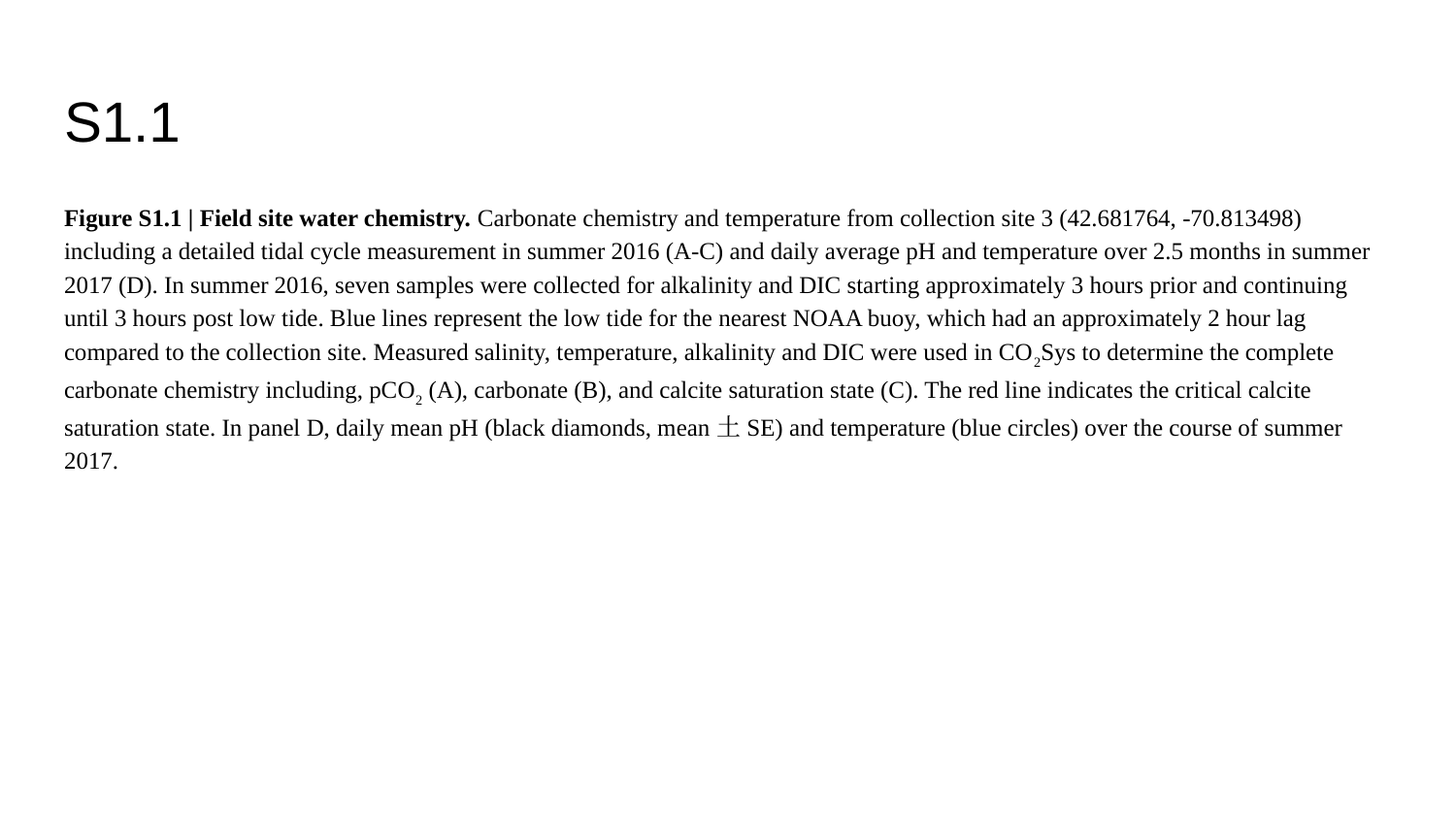

# S1.1
Figure S1.1 | Field site water chemistry. Carbonate chemistry and temperature from collection site 3 (42.681764, -70.813498) including a detailed tidal cycle measurement in summer 2016 (A-C) and daily average pH and temperature over 2.5 months in summer 2017 (D). In summer 2016, seven samples were collected for alkalinity and DIC starting approximately 3 hours prior and continuing until 3 hours post low tide. Blue lines represent the low tide for the nearest NOAA buoy, which had an approximately 2 hour lag compared to the collection site. Measured salinity, temperature, alkalinity and DIC were used in CO2Sys to determine the complete carbonate chemistry including, pCO2 (A), carbonate (B), and calcite saturation state (C). The red line indicates the critical calcite saturation state. In panel D, daily mean pH (black diamonds, mean土SE) and temperature (blue circles) over the course of summer 2017.